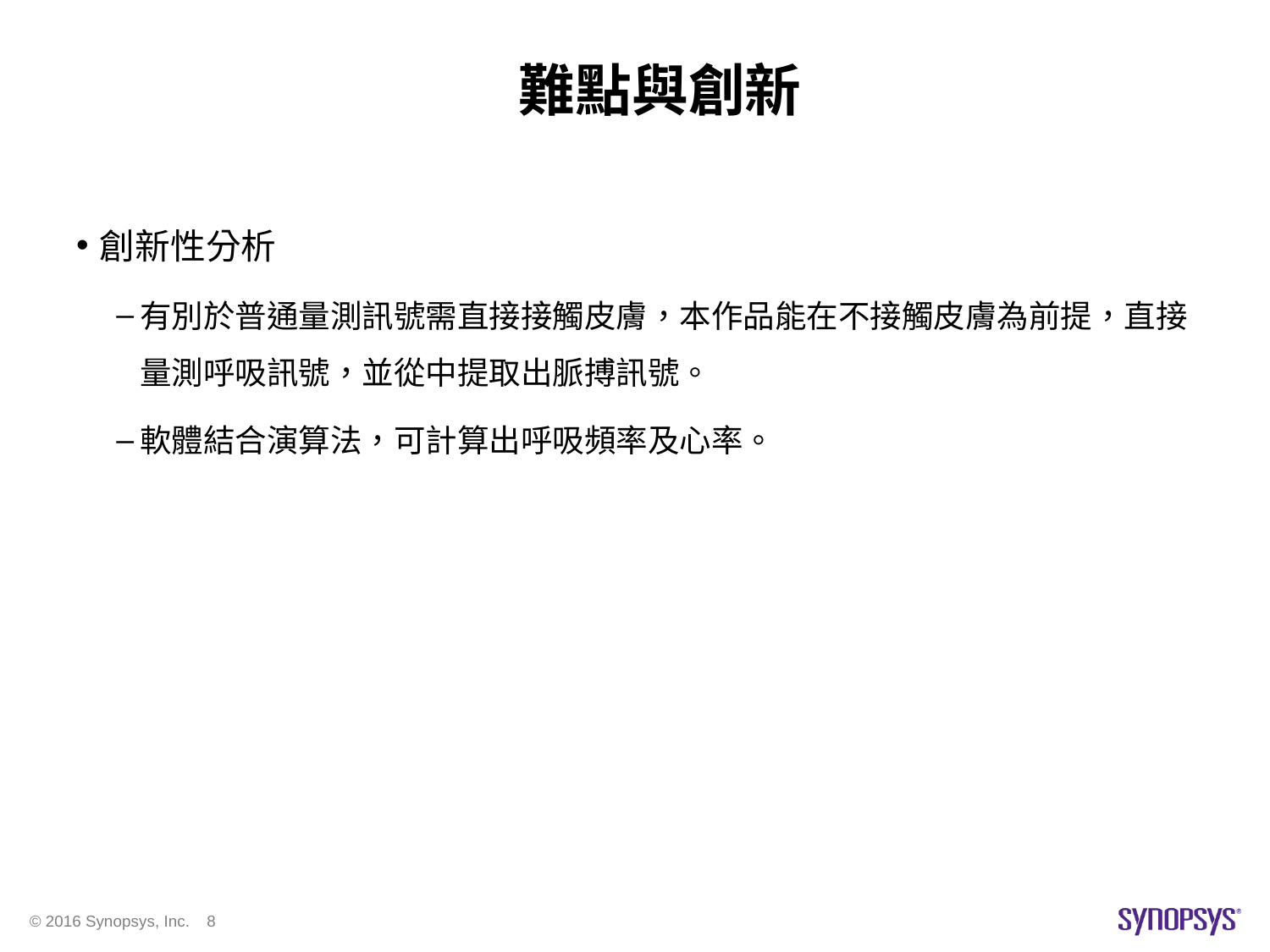

# 難點與創新
創新性分析
有別於普通量測訊號需直接接觸皮膚，本作品能在不接觸皮膚為前提，直接量測呼吸訊號，並從中提取出脈搏訊號。
軟體結合演算法，可計算出呼吸頻率及心率。